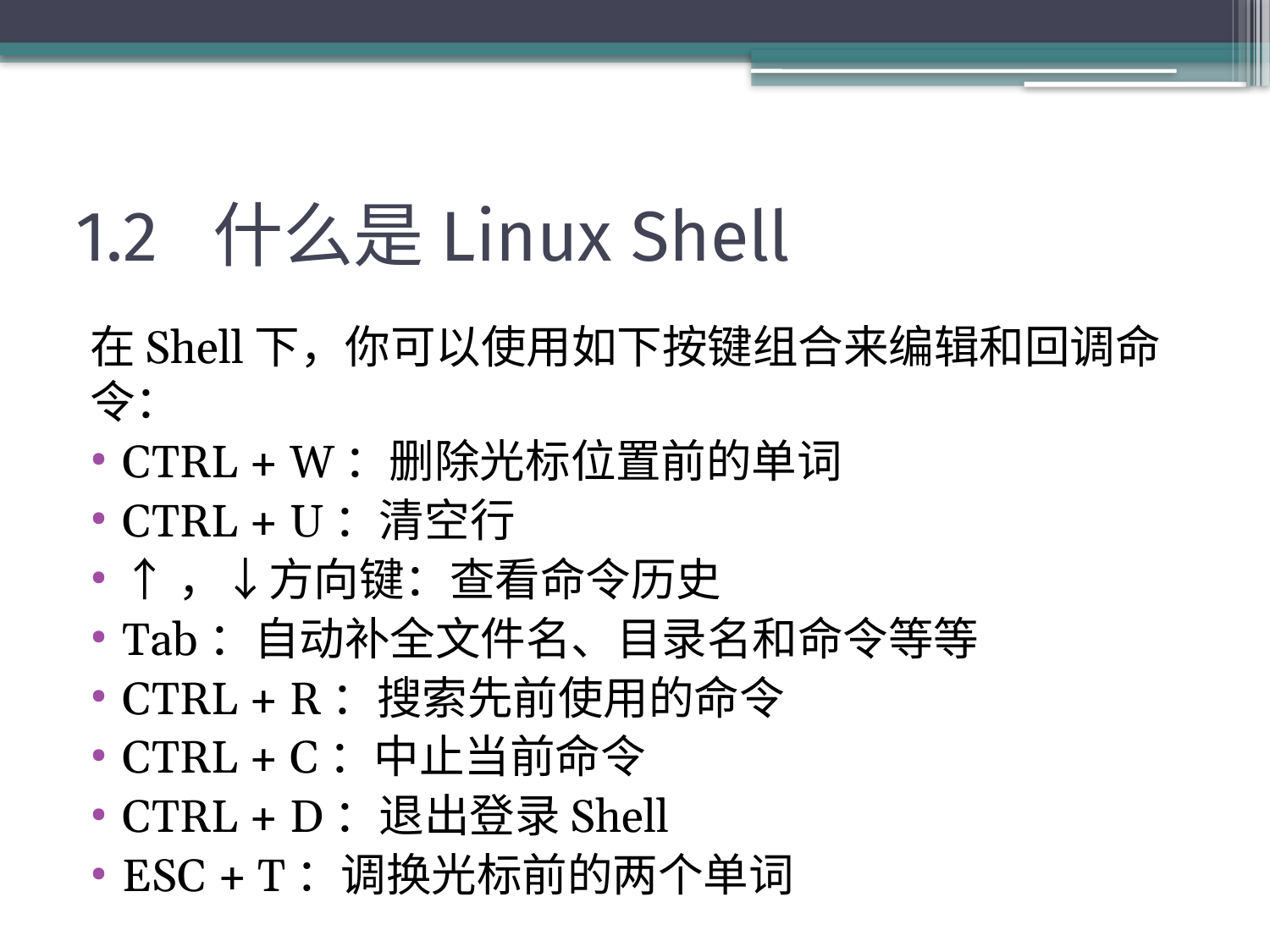

# 1.2  什么是Linux Shell
在Shell下，你可以使用如下按键组合来编辑和回调命令：
CTRL + W：删除光标位置前的单词
CTRL + U：清空行
↑，↓方向键：查看命令历史
Tab：自动补全文件名、目录名和命令等等
CTRL + R：搜索先前使用的命令
CTRL + C：中止当前命令
CTRL + D：退出登录Shell
ESC + T：调换光标前的两个单词